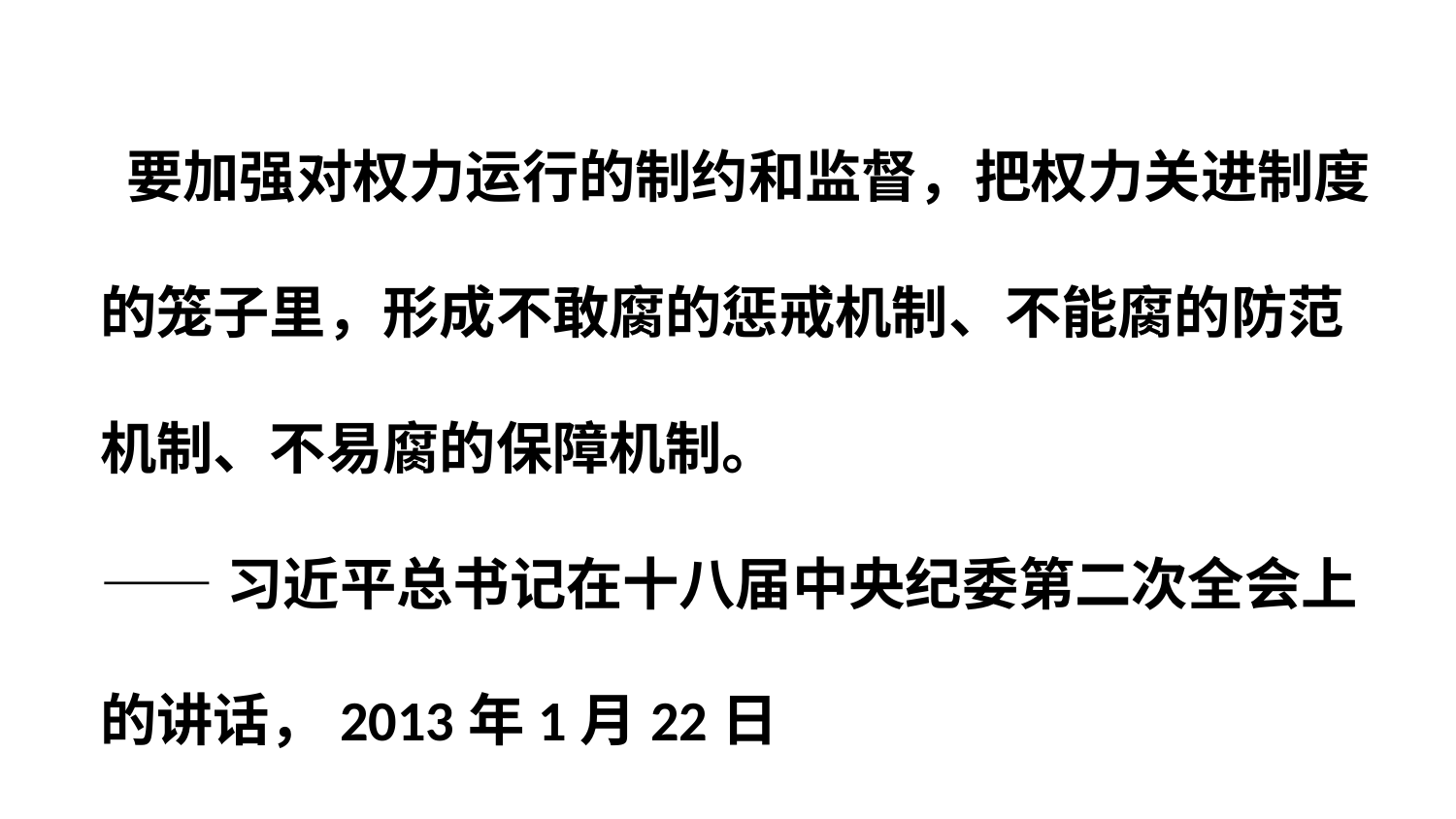

要加强对权力运行的制约和监督，把权力关进制度的笼子里，形成不敢腐的惩戒机制、不能腐的防范机制、不易腐的保障机制。
——习近平总书记在十八届中央纪委第二次全会上的讲话，2013年1月22日